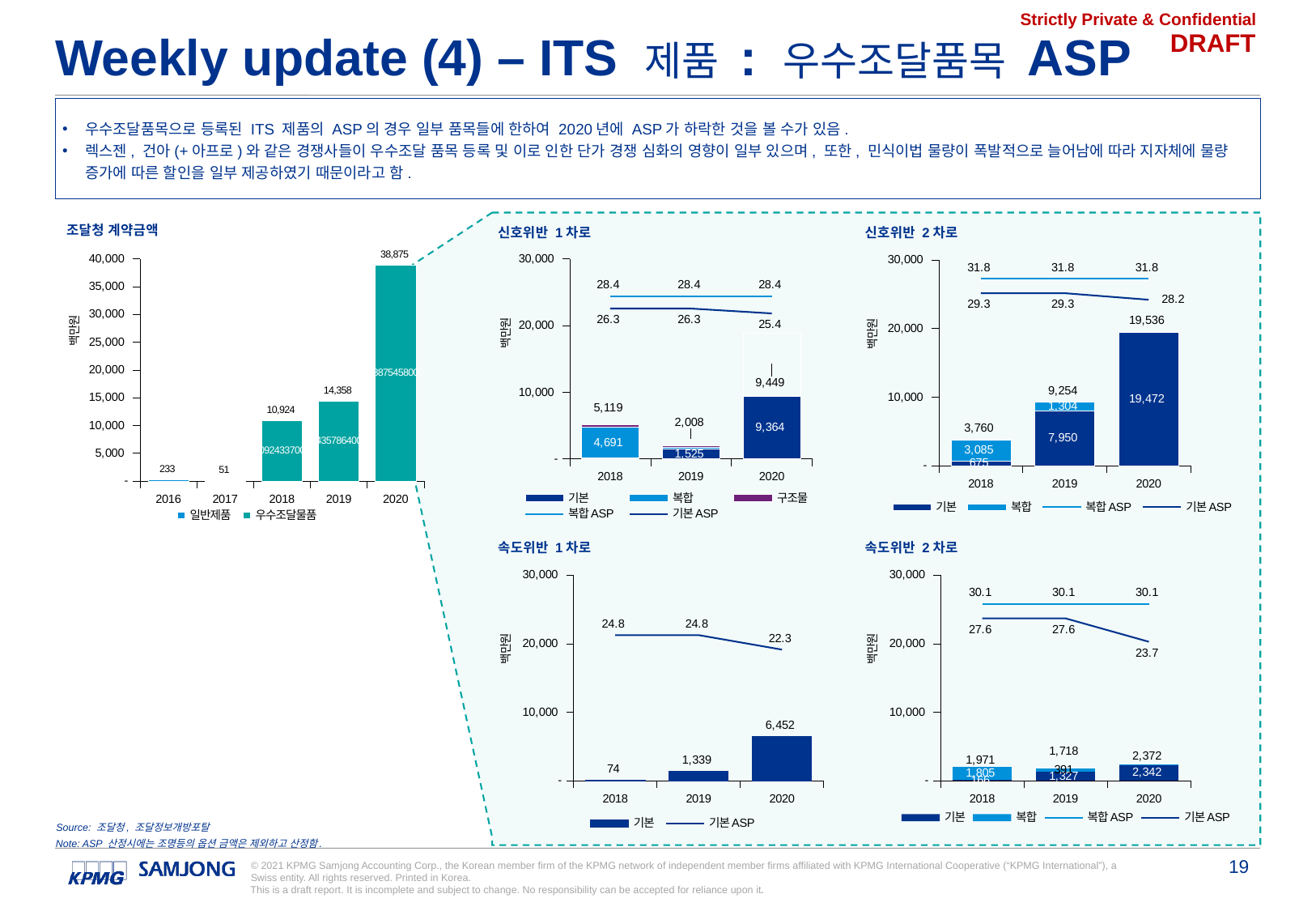

Weekly update (4) – ITS 제품 : 우수조달품목 ASP
우수조달품목으로 등록된 ITS 제품의 ASP의 경우 일부 품목들에 한하여 2020년에 ASP가 하락한 것을 볼 수가 있음.
렉스젠, 건아(+아프로)와 같은 경쟁사들이 우수조달 품목 등록 및 이로 인한 단가 경쟁 심화의 영향이 일부 있으며, 또한, 민식이법 물량이 폭발적으로 늘어남에 따라 지자체에 물량 증가에 따른 할인을 일부 제공하였기 때문이라고 함.

### Chart: 조달청 계약금액

| Category | 일반제품 | 우수조달물품 | 합계 |
|---|---|---|---|
| 2016 | 233131260.0 | None | 233131260.0 |
| 2017 | 51401900.0 | None | 51401900.0 |
| 2018 | None | 10924337000.0 | 10924337000.0 |
| 2019 | None | 14357864000.0 | 14357864000.0 |
| 2020 | None | 38875458000.0 | 38875458000.0 |

### Chart: 신호위반 1차로

| Category | 기본 | 복합 | 구조물 | 계약금액 | 복합ASP | 기본ASP |
|---|---|---|---|---|---|---|
| 2018 | 131480000.0 | 4691445000.0 | 295581000.0 | 5118506000.0 | 28433000.0 | 26296000.0 |
| 2019 | 1525168000.0 | 255897000.0 | 227370000.0 | 2008435000.0 | 28433000.0 | 26296000.0 |
| 2020 | 9364196000.0 | 85299000.0 | 0.0 | 9449495000.0 | 28433000.0 | 25446184.782608695 |

### Chart: 신호위반 2차로

| Category | 기본 | 복합 | 계약금액 | 복합ASP | 기본ASP |
|---|---|---|---|---|---|
| 2018 | 674682000.0 | 3085473000.0 | 3760155000.0 | 31809000.0 | 29334000.0 |
| 2019 | 7949514000.0 | 1304169000.0 | 9253683000.0 | 31809000.0 | 29334000.0 |
| 2020 | 19471966000.0 | 63618000.0 | 19535584000.0 | 31809000.0 | 28220240.579710145 |

### Chart: 속도위반 1차로

| Category | 기본 | 기본ASP |
|---|---|---|
| 2018 | 74370000.0 | 24790000.0 |
| 2019 | 1338660000.0 | 24790000.0 |
| 2020 | 6451714000.0 | 22324269.896193773 |

### Chart: 속도위반 2차로

| Category | 기본 | 복합 | 계약금액 | 복합ASP | 기본ASP |
|---|---|---|---|---|---|
| 2018 | 165846000.0 | 1805460000.0 | 1971306000.0 | 30091000.0 | 27641000.0 |
| 2019 | 1326768000.0 | 391183000.0 | 1717951000.0 | 30091000.0 | 27641000.0 |
| 2020 | 2342276000.0 | 30091000.0 | 2372367000.0 | 30091000.0 | 23659353.535353534 |
Source: 조달청, 조달정보개방포탈
Note: ASP 산정시에는 조명등의 옵션 금액은 제외하고 산정함.